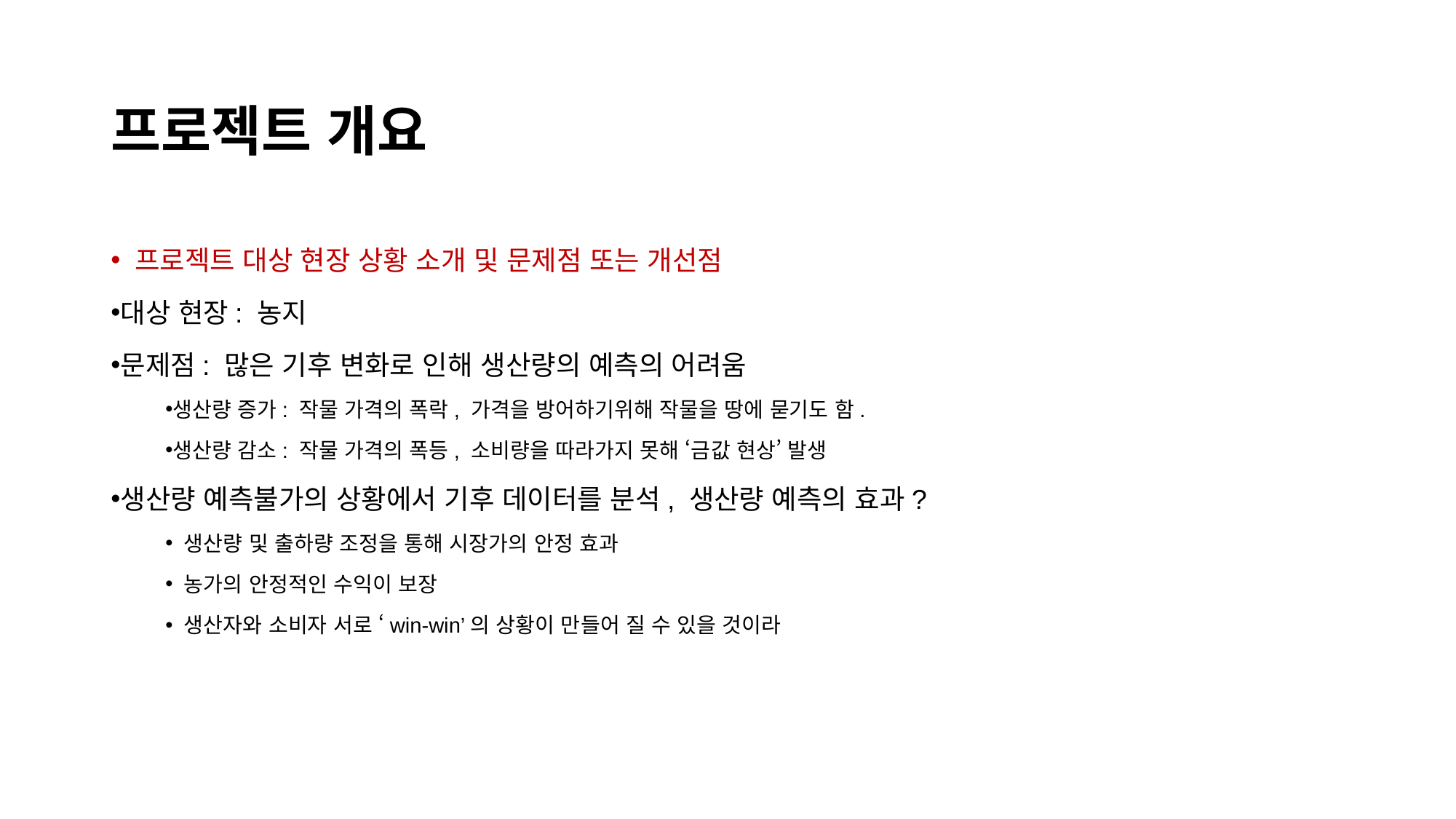

# 프로젝트 개요
 프로젝트 대상 현장 상황 소개 및 문제점 또는 개선점
대상 현장: 농지
문제점: 많은 기후 변화로 인해 생산량의 예측의 어려움
생산량 증가: 작물 가격의 폭락, 가격을 방어하기위해 작물을 땅에 묻기도 함.
생산량 감소: 작물 가격의 폭등, 소비량을 따라가지 못해 ‘금값 현상’ 발생
생산량 예측불가의 상황에서 기후 데이터를 분석, 생산량 예측의 효과?
 생산량 및 출하량 조정을 통해 시장가의 안정 효과
 농가의 안정적인 수익이 보장
 생산자와 소비자 서로 ‘win-win’의 상황이 만들어 질 수 있을 것이라